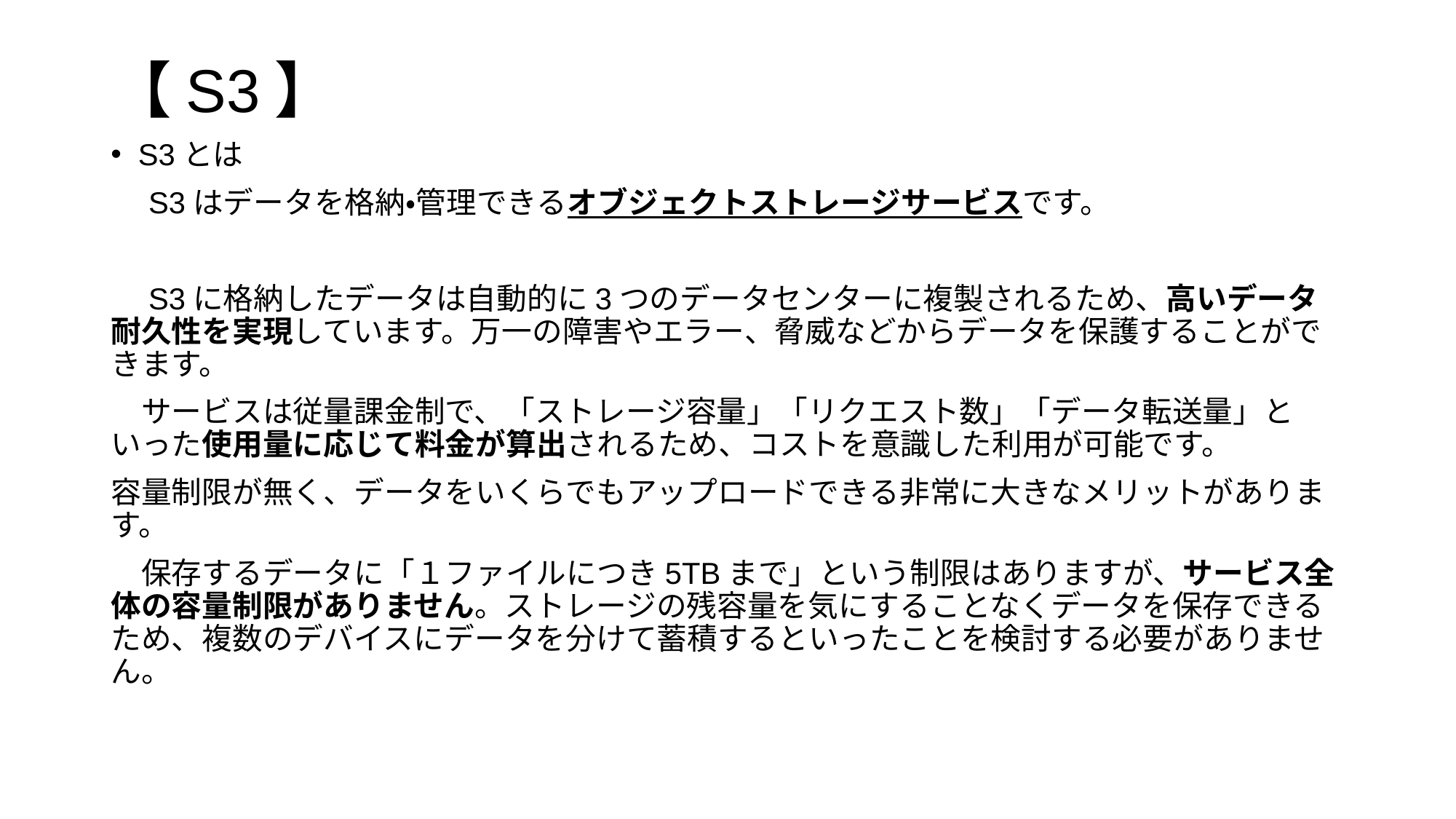

# 【S3】
S3とは
　S3はデータを格納・管理できるオブジェクトストレージサービスです。

　S3に格納したデータは自動的に3つのデータセンターに複製されるため、高いデータ耐久性を実現しています。万一の障害やエラー、脅威などからデータを保護することができます。
　サービスは従量課金制で、「ストレージ容量」「リクエスト数」「データ転送量」といった使用量に応じて料金が算出されるため、コストを意識した利用が可能です。
容量制限が無く、データをいくらでもアップロードできる非常に大きなメリットがあります。
　保存するデータに「１ファイルにつき5TBまで」という制限はありますが、サービス全体の容量制限がありません。ストレージの残容量を気にすることなくデータを保存できるため、複数のデバイスにデータを分けて蓄積するといったことを検討する必要がありません。